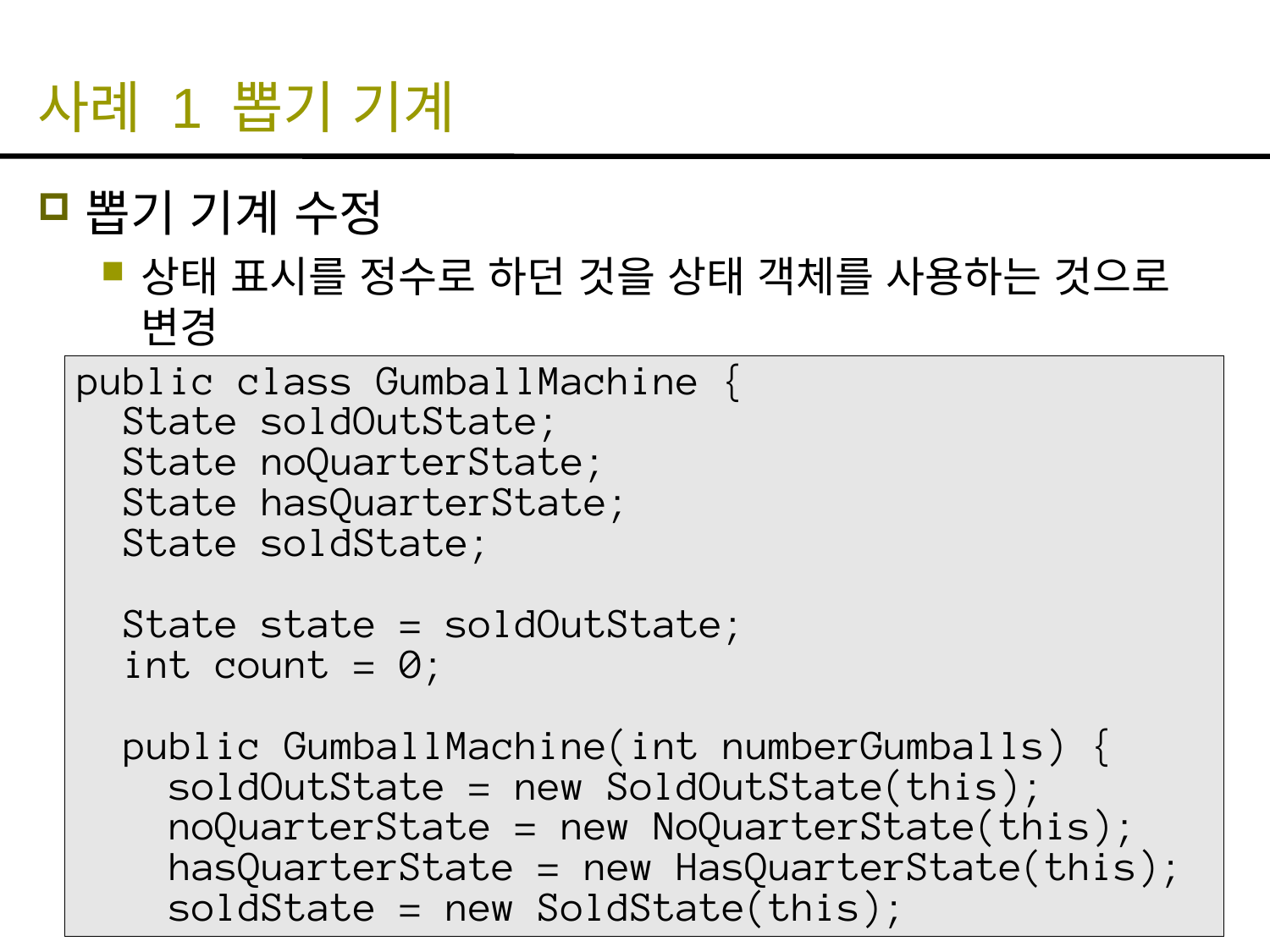

# 사례 1 뽑기 기계
뽑기 기계 수정
상태 표시를 정수로 하던 것을 상태 객체를 사용하는 것으로 변경
public class GumballMachine {
  State soldOutState;
  State noQuarterState;
  State hasQuarterState;
  State soldState;

  State state = soldOutState;
  int count = 0;

  public GumballMachine(int numberGumballs) {
    soldOutState = new SoldOutState(this);
    noQuarterState = new NoQuarterState(this);
    hasQuarterState = new HasQuarterState(this);
    soldState = new SoldState(this);